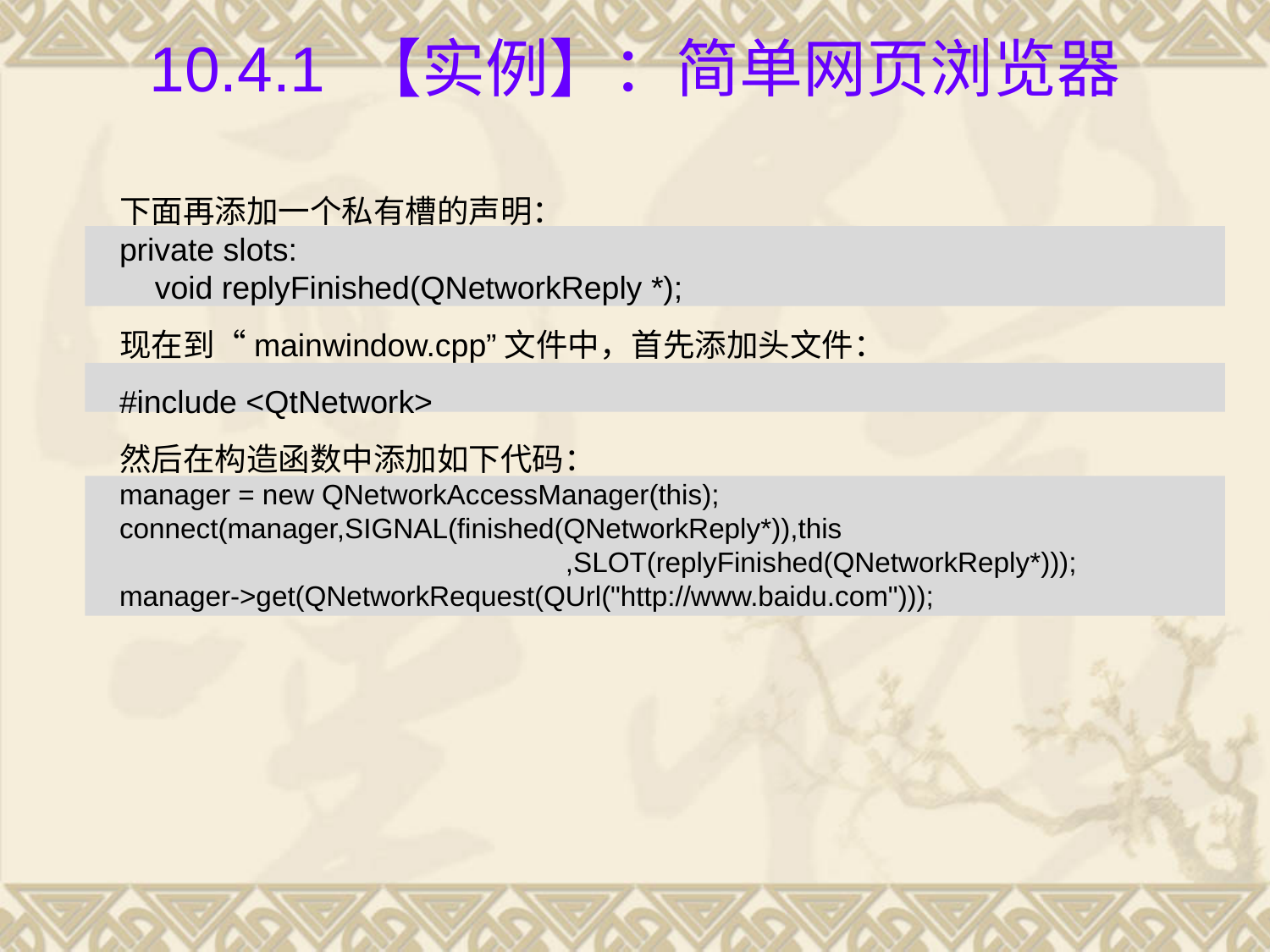

# 10.4.1 【实例】：简单网页浏览器
下面再添加一个私有槽的声明：
private slots:
    void replyFinished(QNetworkReply *);
现在到“mainwindow.cpp”文件中，首先添加头文件：
#include <QtNetwork>
然后在构造函数中添加如下代码：
manager = new QNetworkAccessManager(this);
connect(manager,SIGNAL(finished(QNetworkReply*)),this
				,SLOT(replyFinished(QNetworkReply*)));
manager->get(QNetworkRequest(QUrl("http://www.baidu.com")));